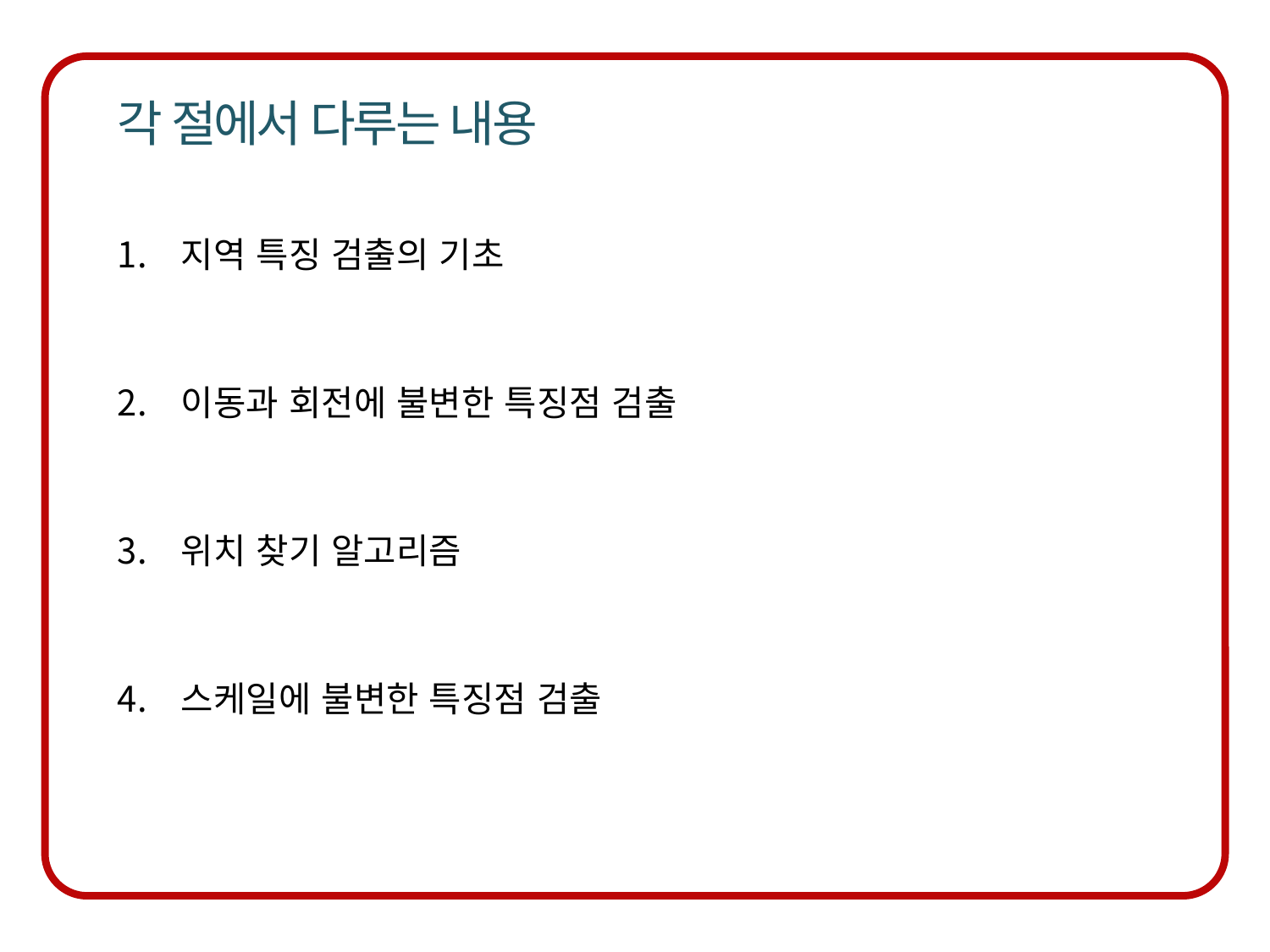

지역 특징 검출의 기초

이동과 회전에 불변한 특징점 검출

위치 찾기 알고리즘

스케일에 불변한 특징점 검출